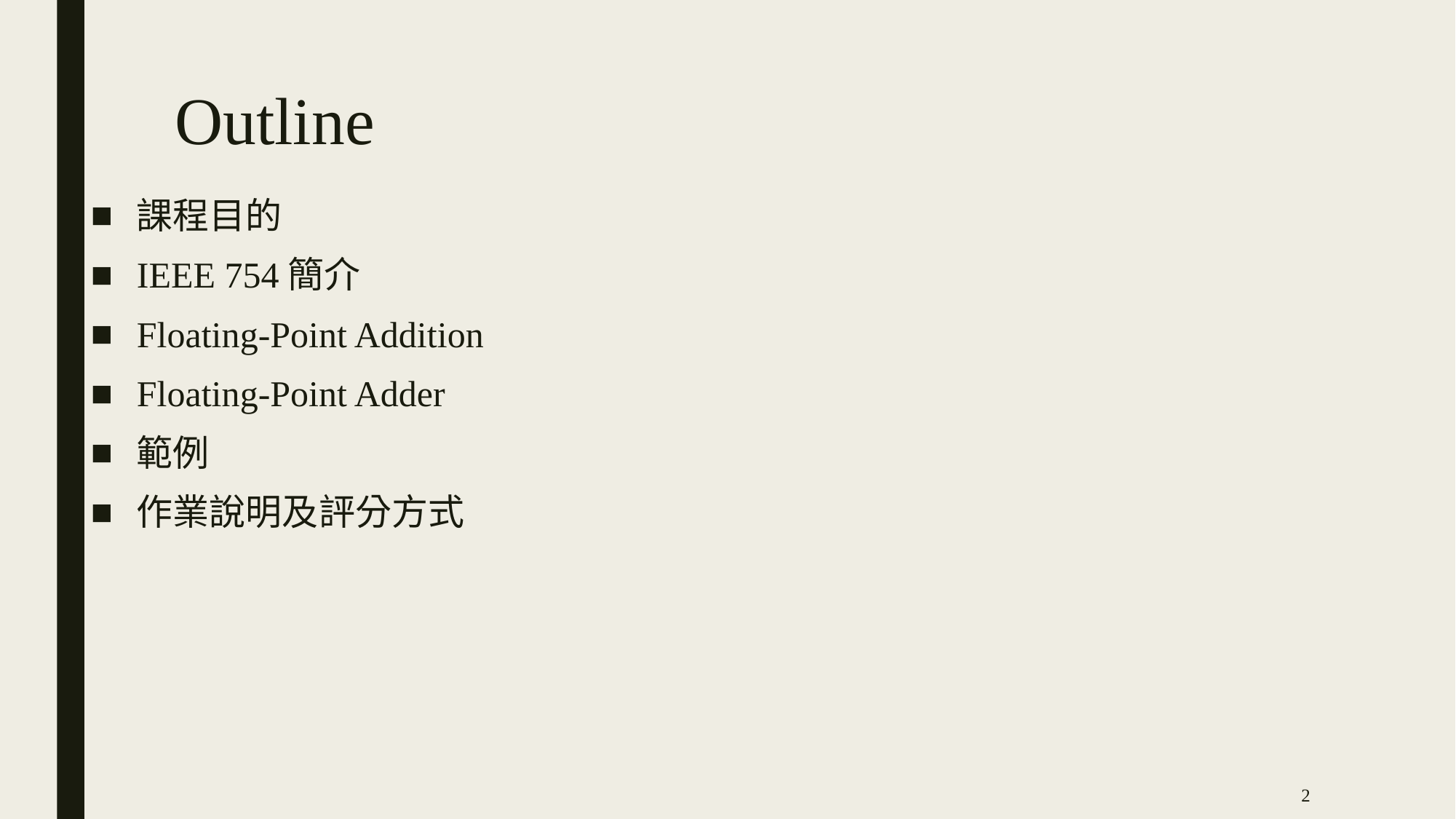

# Outline
課程目的
IEEE 754簡介
Floating-Point Addition
Floating-Point Adder
範例
作業說明及評分方式
2